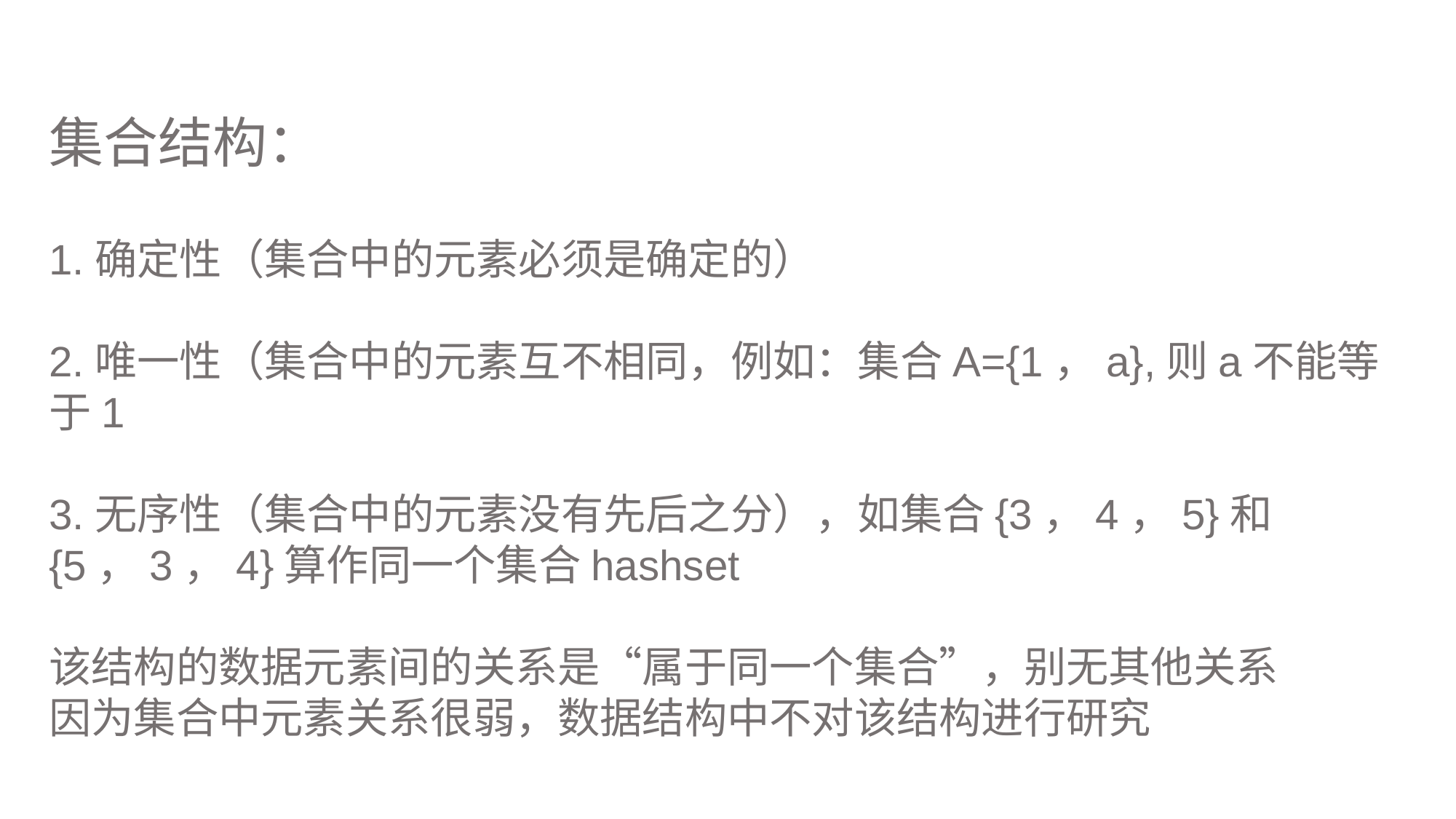

集合结构：

1.确定性（集合中的元素必须是确定的）

2.唯一性（集合中的元素互不相同，例如：集合A={1，a},则a不能等于1

3.无序性（集合中的元素没有先后之分），如集合{3，4，5}和{5，3，4}算作同一个集合hashset

该结构的数据元素间的关系是“属于同一个集合”，别无其他关系
因为集合中元素关系很弱，数据结构中不对该结构进行研究